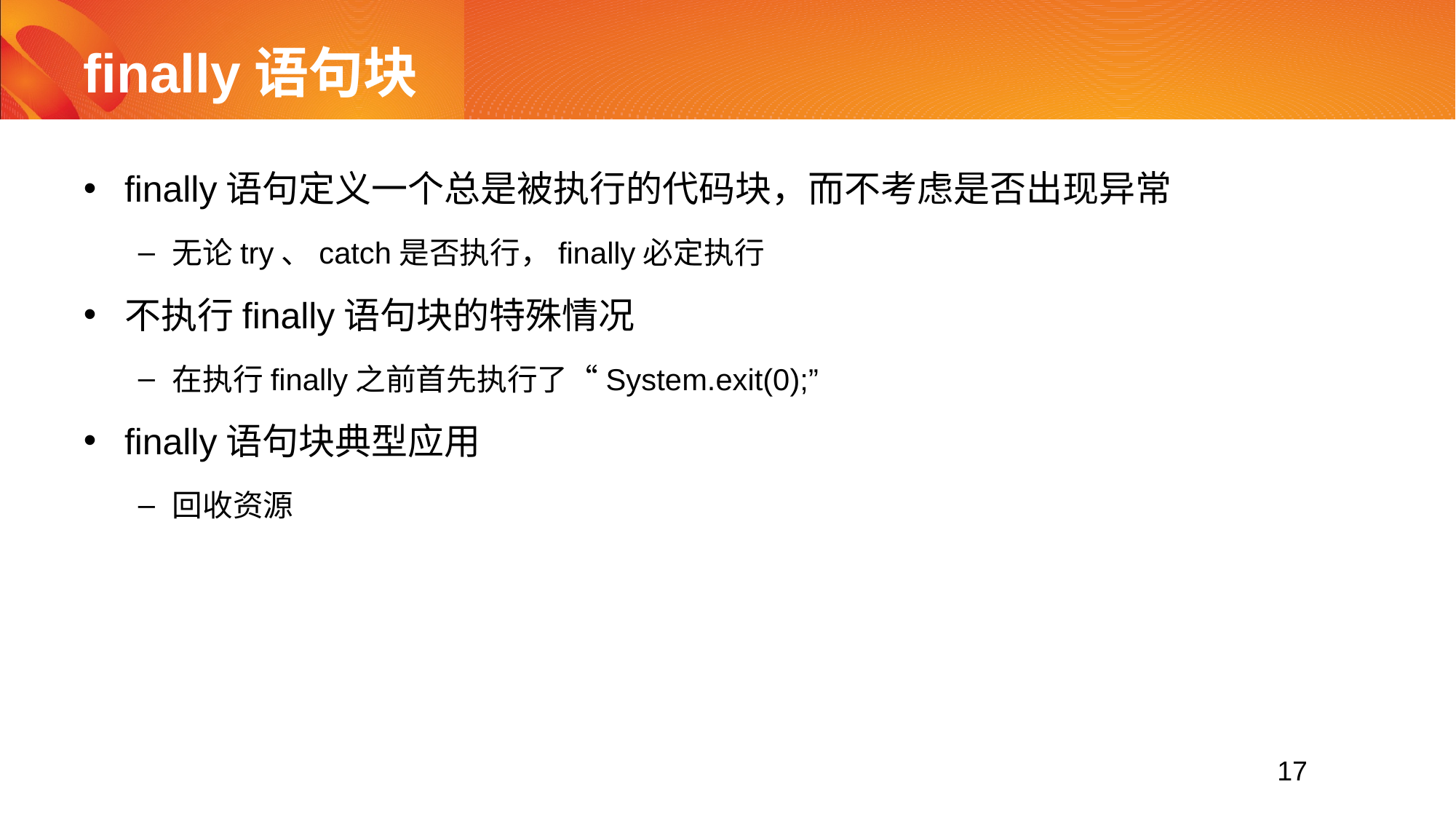

# finally语句块
finally语句定义一个总是被执行的代码块，而不考虑是否出现异常
无论try、catch是否执行，finally必定执行
不执行finally语句块的特殊情况
在执行finally之前首先执行了“System.exit(0);”
finally语句块典型应用
回收资源